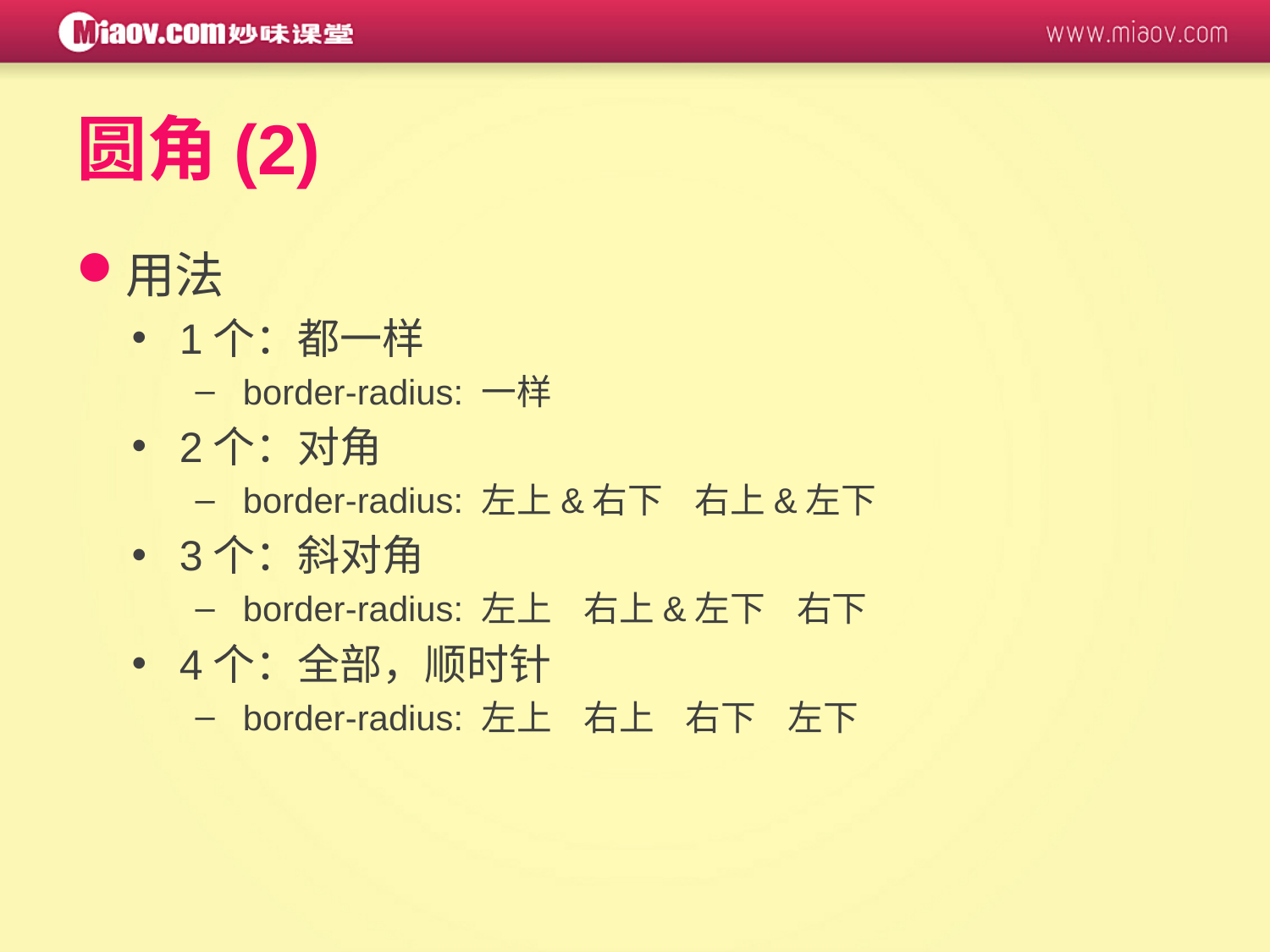

# 圆角(2)
用法
1个：都一样
border-radius: 一样
2个：对角
border-radius: 左上&右下    右上&左下
3个：斜对角
border-radius: 左上    右上&左下    右下
4个：全部，顺时针
border-radius: 左上    右上    右下    左下